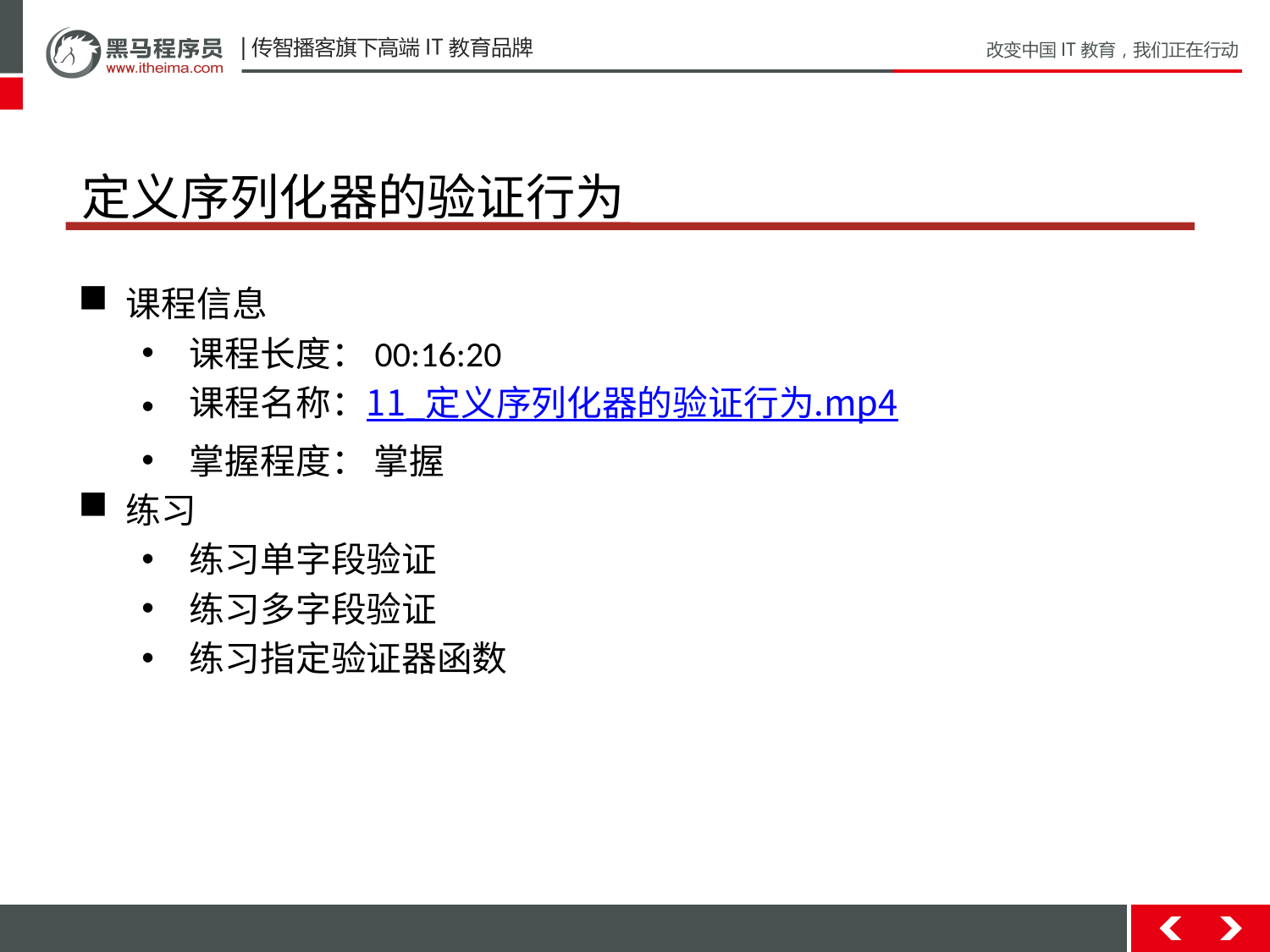

# 定义序列化器的验证行为

课程信息
课程长度：00:16:20
课程名称：11_定义序列化器的验证行为.mp4
掌握程度： 掌握
练习
练习单字段验证
练习多字段验证
练习指定验证器函数